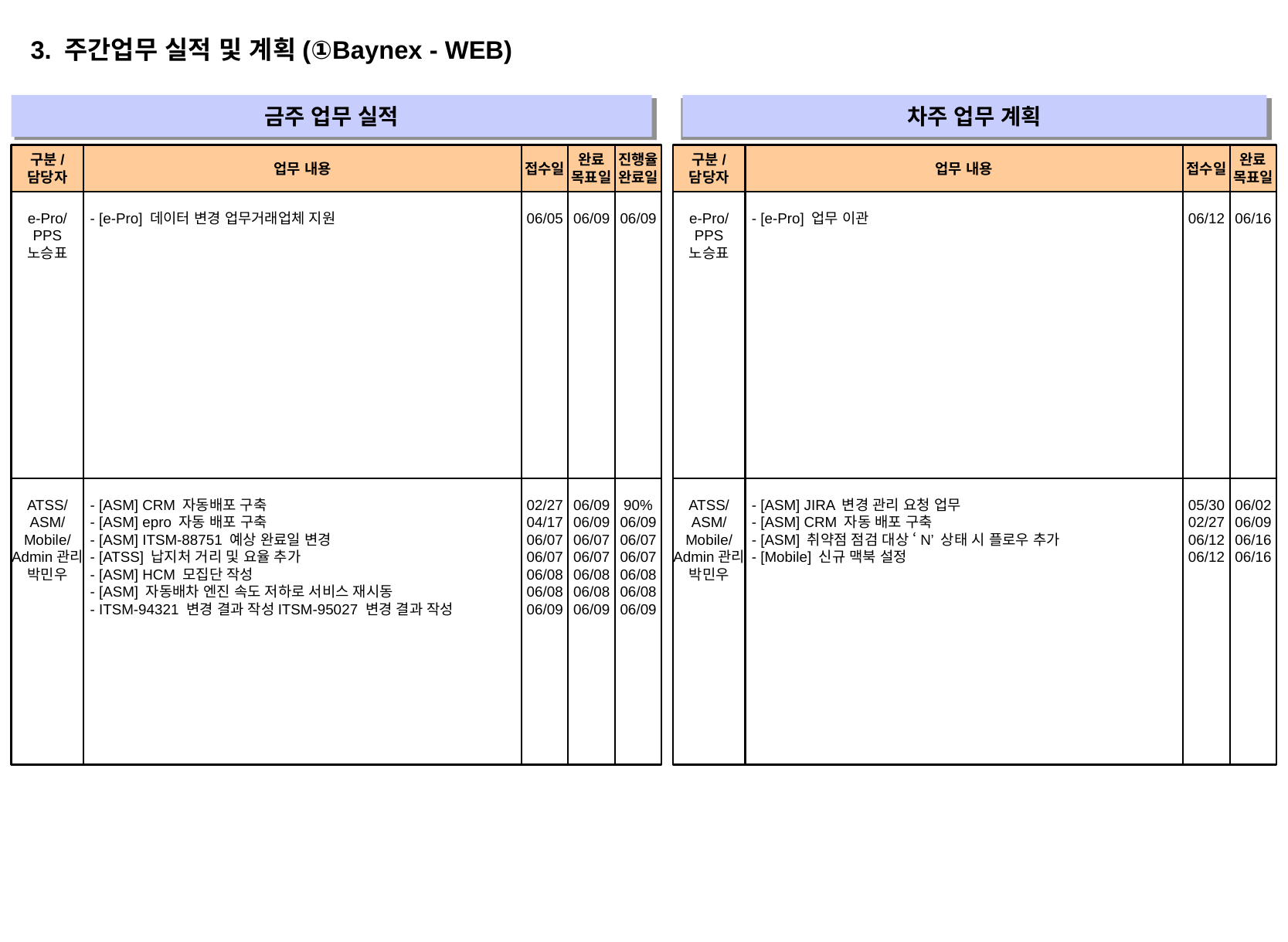

3. 주간업무 실적 및 계획(①Baynex - WEB)
금주 업무 실적
차주 업무 계획
" "
" "
구분/
담당자
업무 내용
접수일
완료
목표일
진행율
완료일
구분/
담당자
업무 내용
접수일
완료
목표일
e-Pro/
PPS
노승표

- [e-Pro] 데이터 변경 업무거래업체 지원
06/05
06/09
06/09
e-Pro/
PPS
노승표

- [e-Pro] 업무 이관
06/12
06/16
ATSS/
ASM/
Mobile/
Admin관리
박민우

- [ASM] CRM 자동배포 구축
- [ASM] epro 자동 배포 구축
- [ASM] ITSM-88751 예상 완료일 변경
- [ATSS] 납지처 거리 및 요율 추가
- [ASM] HCM 모집단 작성
- [ASM] 자동배차 엔진 속도 저하로 서비스 재시동
- ITSM-94321 변경 결과 작성ITSM-95027 변경 결과 작성
02/27
04/17
06/07
06/07
06/08
06/08
06/09
06/09
06/09
06/07
06/07
06/08
06/08
06/09
90%
06/09
06/07
06/07
06/08
06/08
06/09
ATSS/
ASM/
Mobile/
Admin관리
박민우

- [ASM] JIRA 변경 관리 요청 업무
- [ASM] CRM 자동 배포 구축
- [ASM] 취약점 점검 대상 ‘N’ 상태 시 플로우 추가
- [Mobile] 신규 맥북 설정
05/30
02/27
06/12
06/12
06/02
06/09
06/16
06/16